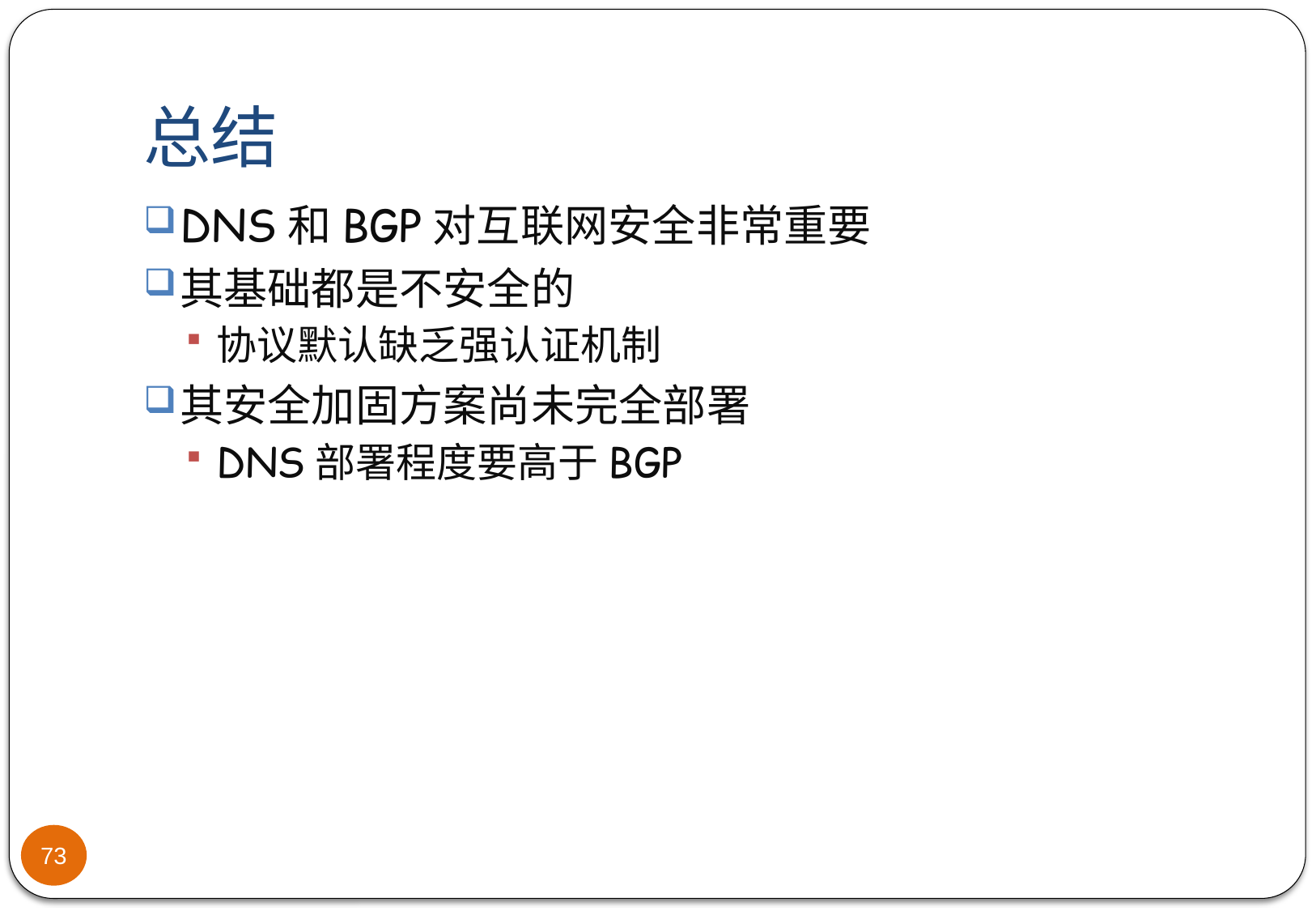

# 总结
DNS和BGP对互联网安全非常重要
其基础都是不安全的
协议默认缺乏强认证机制
其安全加固方案尚未完全部署
DNS部署程度要高于BGP
73